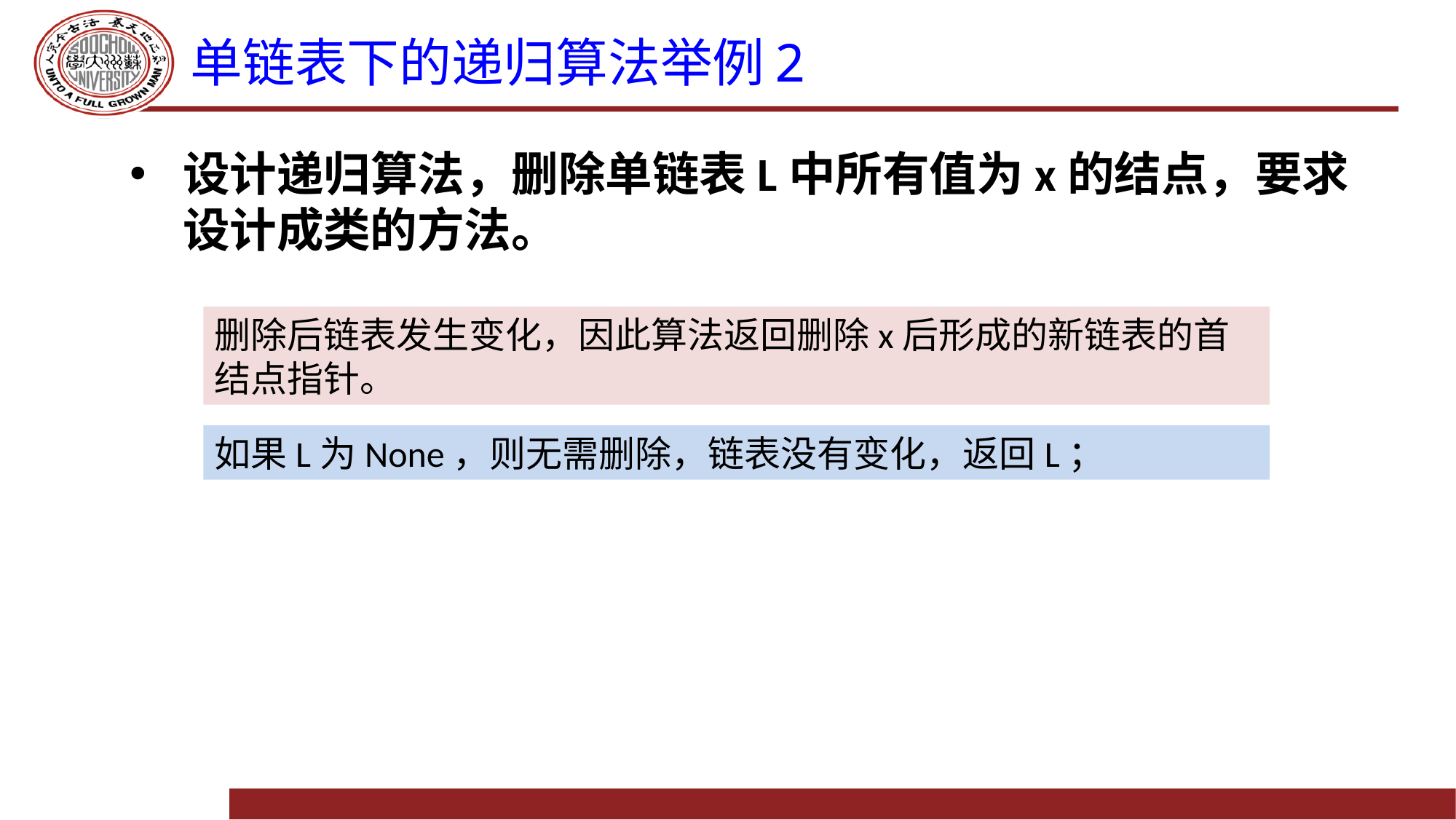

# 单链表下的递归算法举例2
设计递归算法，删除单链表L中所有值为x的结点，要求设计成类的方法。
删除后链表发生变化，因此算法返回删除x后形成的新链表的首结点指针。
如果L为None，则无需删除，链表没有变化，返回L；